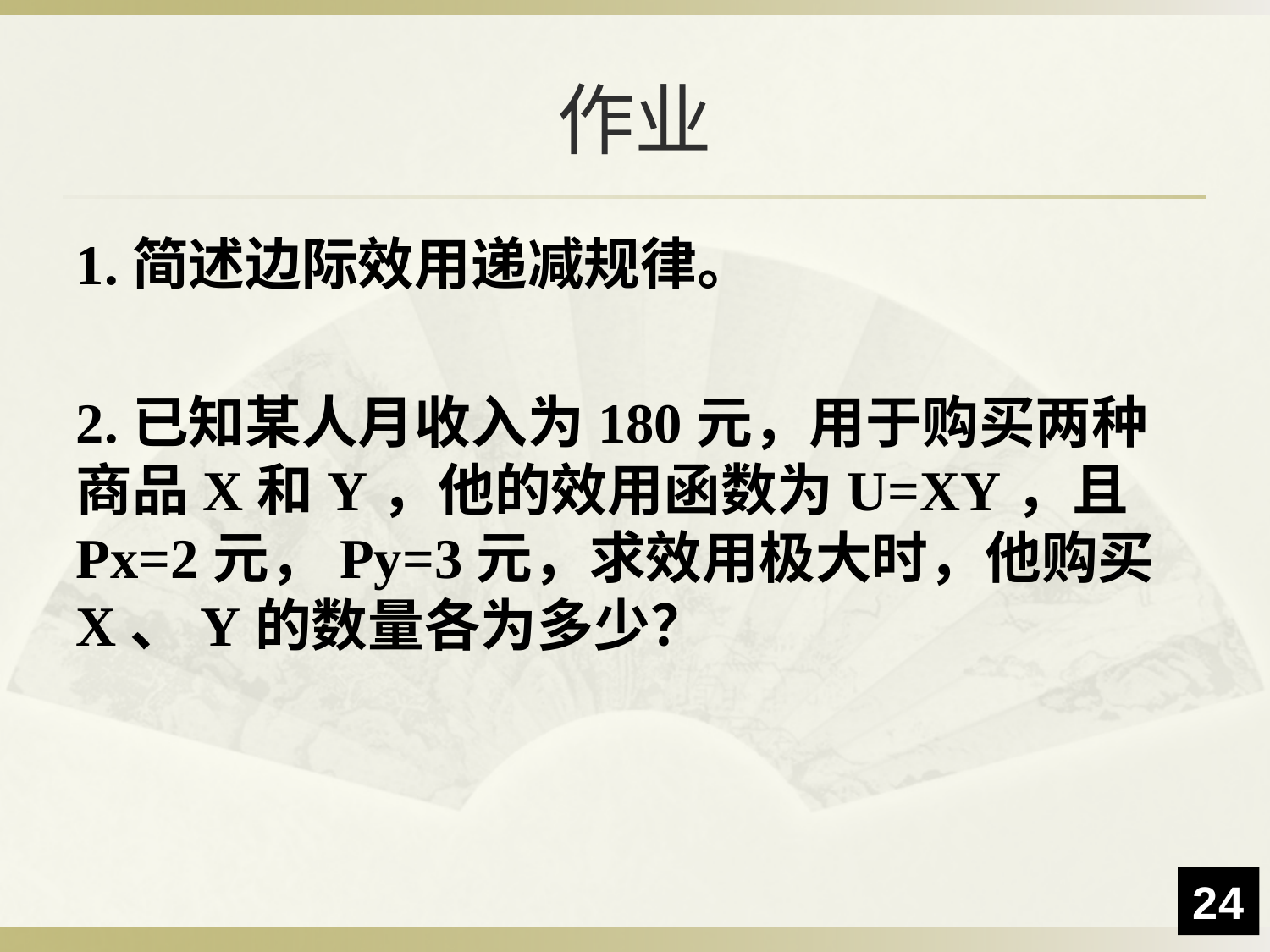

# 作业
1.简述边际效用递减规律。

2.已知某人月收入为180元，用于购买两种商品X和Y，他的效用函数为U=XY，且Px=2元，Py=3元，求效用极大时，他购买X、Y的数量各为多少？
24